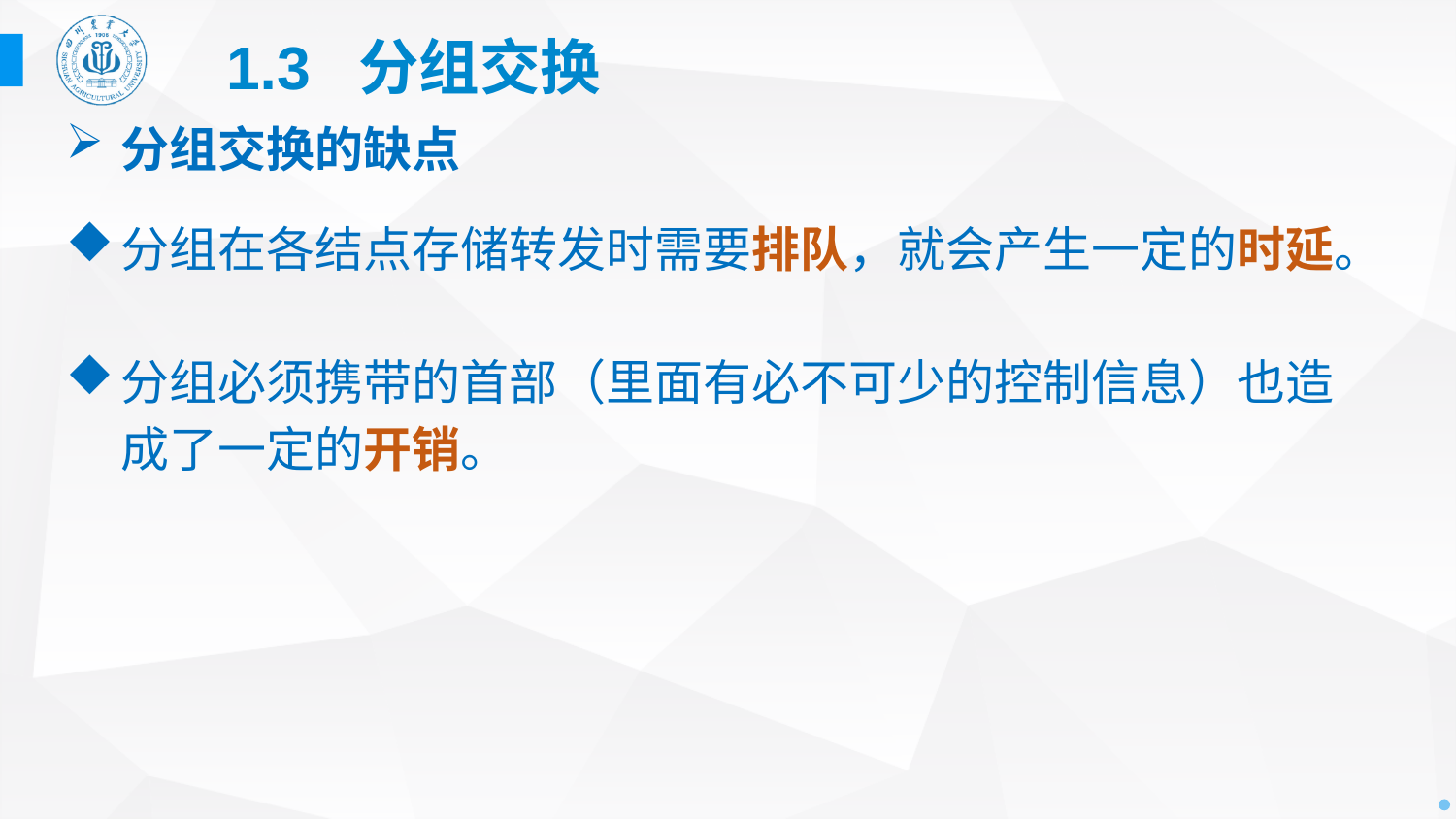

# 1.3  分组交换
分组交换的缺点
分组在各结点存储转发时需要排队，就会产生一定的时延。

分组必须携带的首部（里面有必不可少的控制信息）也造成了一定的开销。